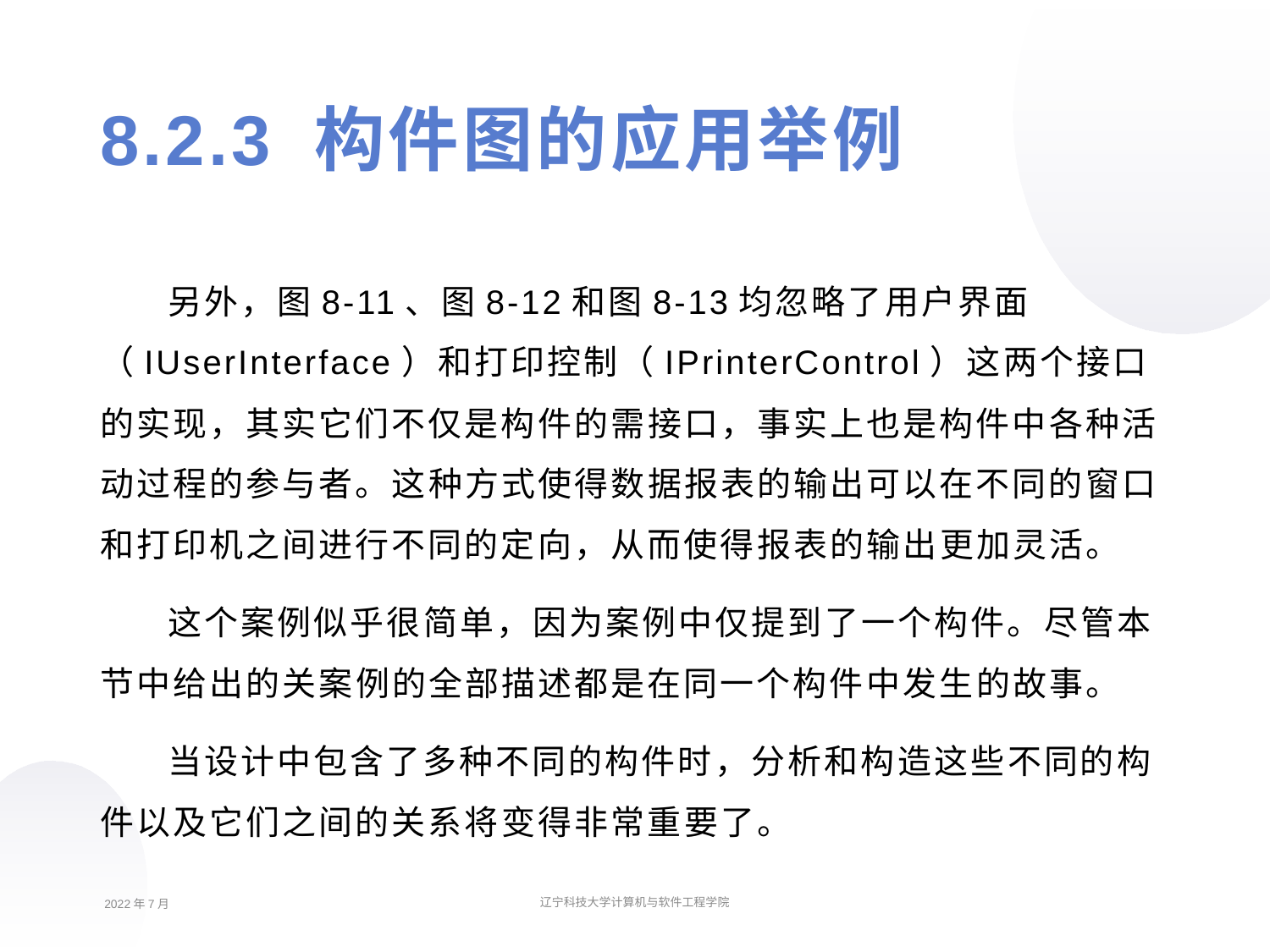

8.2.3 构件图的应用举例
另外，图8-11、图8-12和图8-13均忽略了用户界面（IUserInterface）和打印控制（IPrinterControl）这两个接口的实现，其实它们不仅是构件的需接口，事实上也是构件中各种活动过程的参与者。这种方式使得数据报表的输出可以在不同的窗口和打印机之间进行不同的定向，从而使得报表的输出更加灵活。
这个案例似乎很简单，因为案例中仅提到了一个构件。尽管本节中给出的关案例的全部描述都是在同一个构件中发生的故事。
当设计中包含了多种不同的构件时，分析和构造这些不同的构件以及它们之间的关系将变得非常重要了。

2022年7月
辽宁科技大学计算机与软件工程学院
65